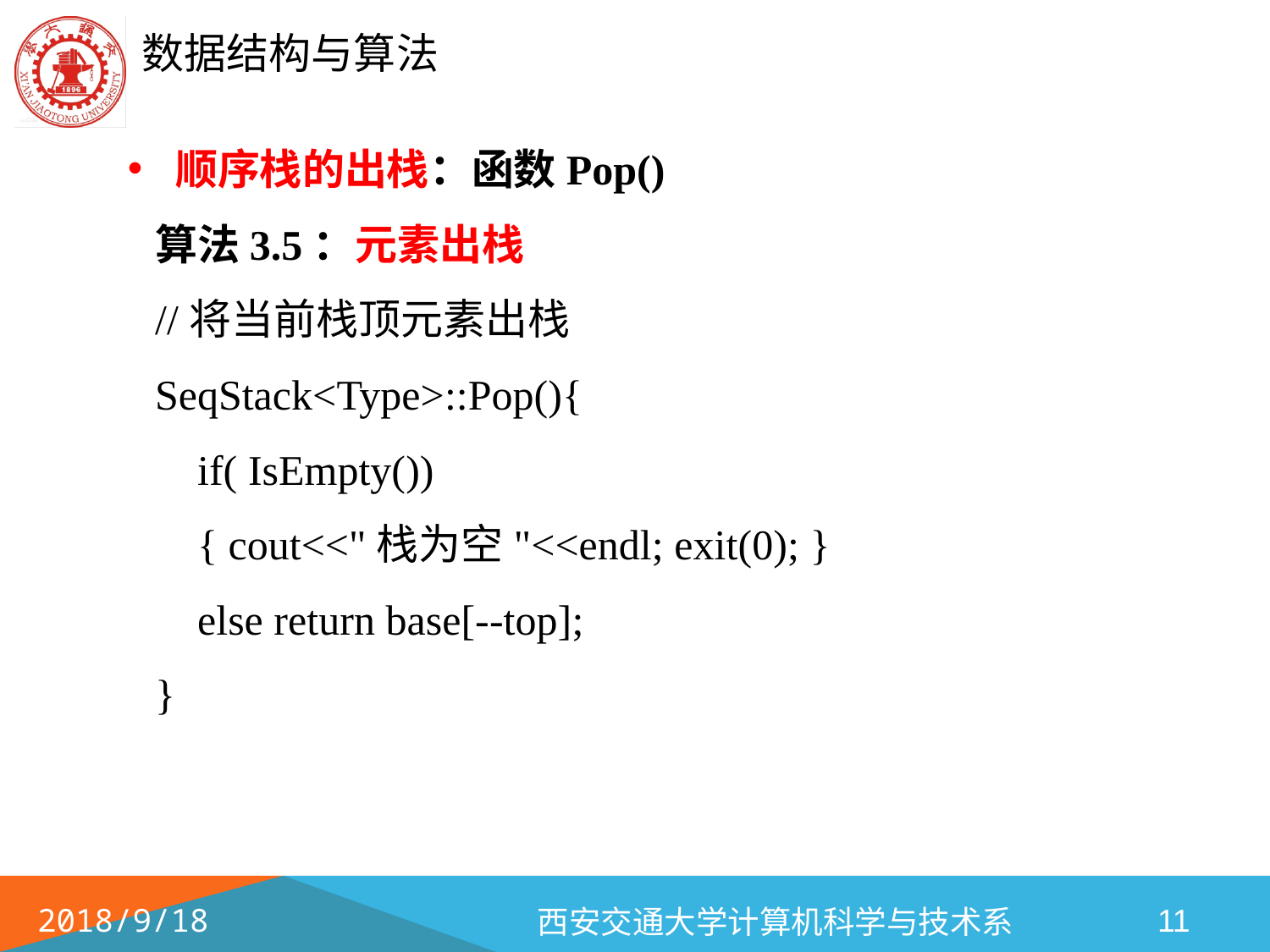

顺序栈的出栈：函数Pop()
算法3.5：元素出栈
//将当前栈顶元素出栈
SeqStack<Type>::Pop(){
    if( IsEmpty())
    { cout<<"栈为空"<<endl; exit(0); }
    else return base[--top];
}